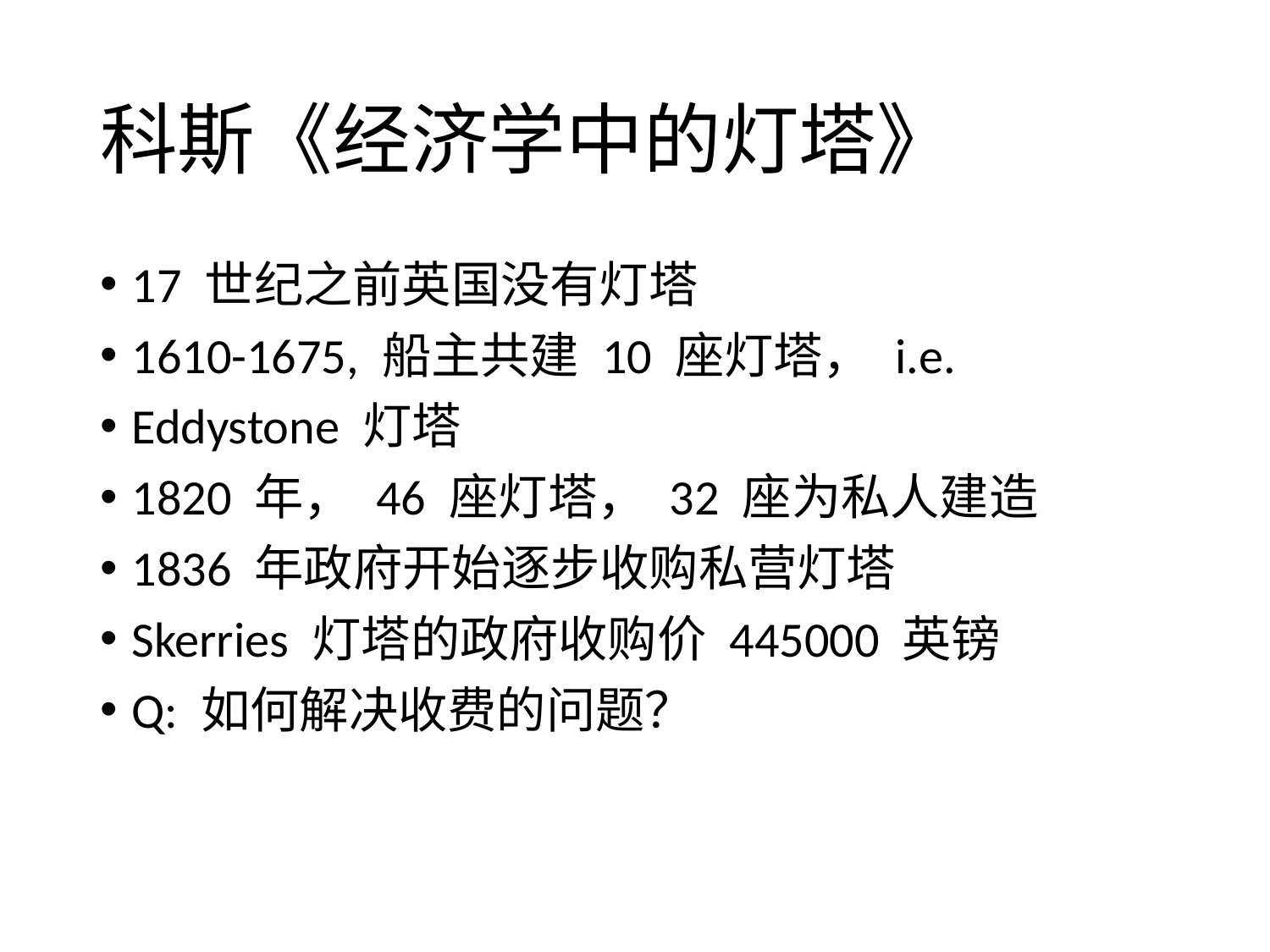

# 科斯《经济学中的灯塔》
17 世纪之前英国没有灯塔
1610-1675, 船主共建 10 座灯塔， i.e.
Eddystone 灯塔
1820 年， 46 座灯塔， 32 座为私人建造
1836 年政府开始逐步收购私营灯塔
Skerries 灯塔的政府收购价 445000 英镑
Q: 如何解决收费的问题？